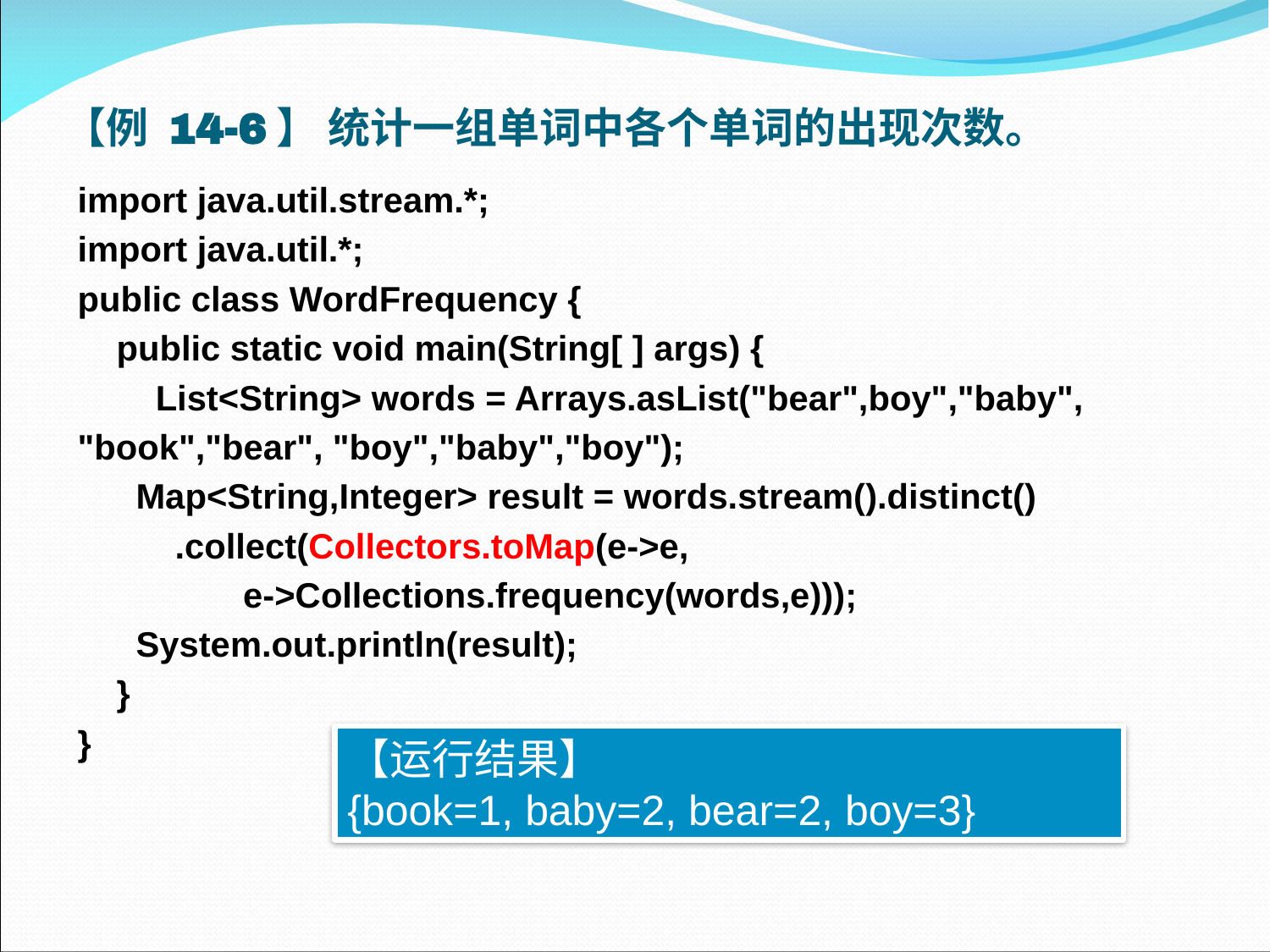

# 【例 14-6】 统计一组单词中各个单词的出现次数。
import java.util.stream.*;
import java.util.*;
public class WordFrequency {
    public static void main(String[ ] args) {
        List<String> words = Arrays.asList("bear",boy","baby",
"book","bear", "boy","baby","boy");
      Map<String,Integer> result = words.stream().distinct()
          .collect(Collectors.toMap(e->e,
                 e->Collections.frequency(words,e)));
      System.out.println(result);
    }
}
【运行结果】
{book=1, baby=2, bear=2, boy=3}